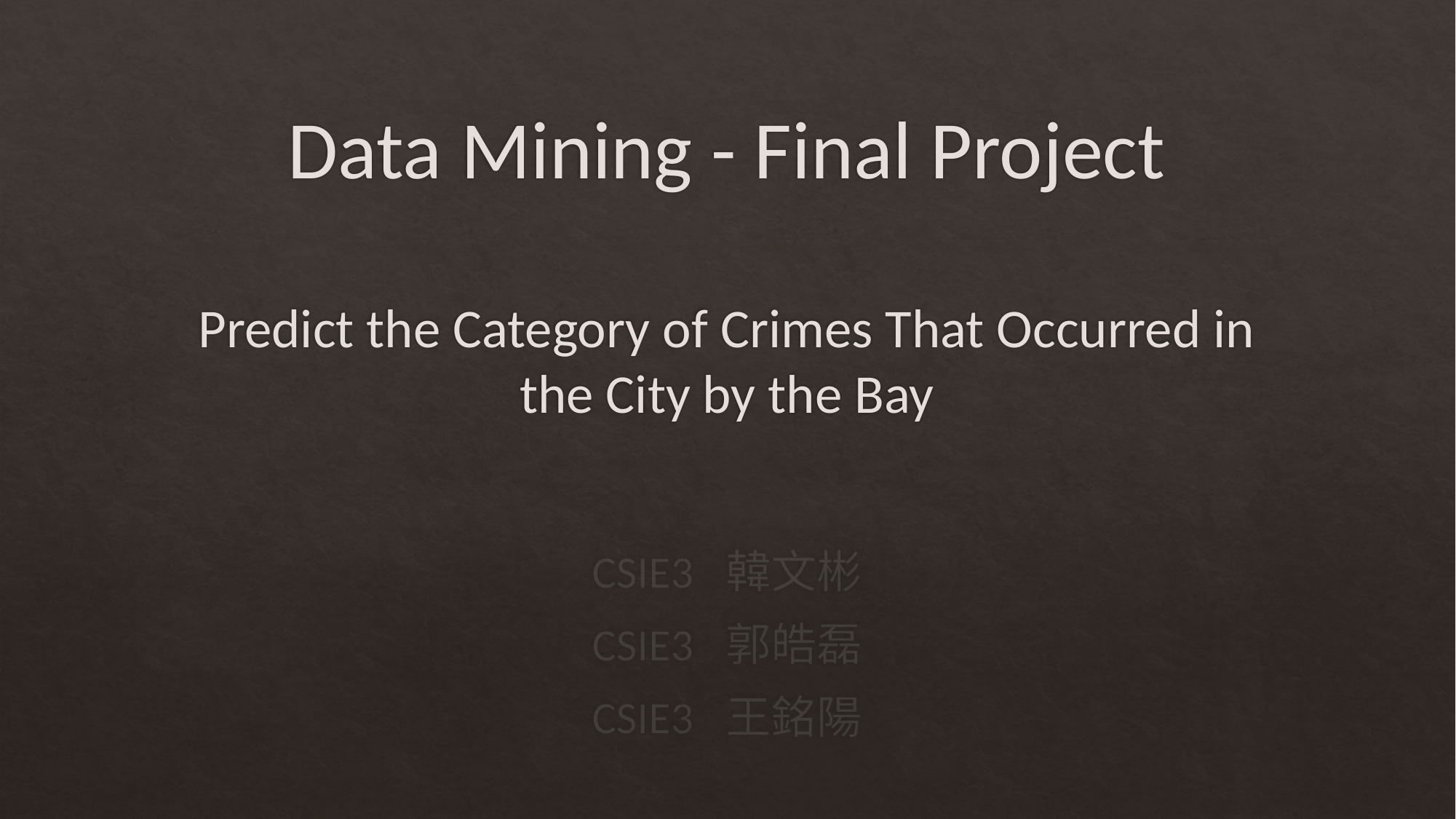

# Data Mining - Final Project Predict the Category of Crimes That Occurred in the City by the Bay

CSIE3  韓文彬
CSIE3  郭皓磊
CSIE3  王銘陽